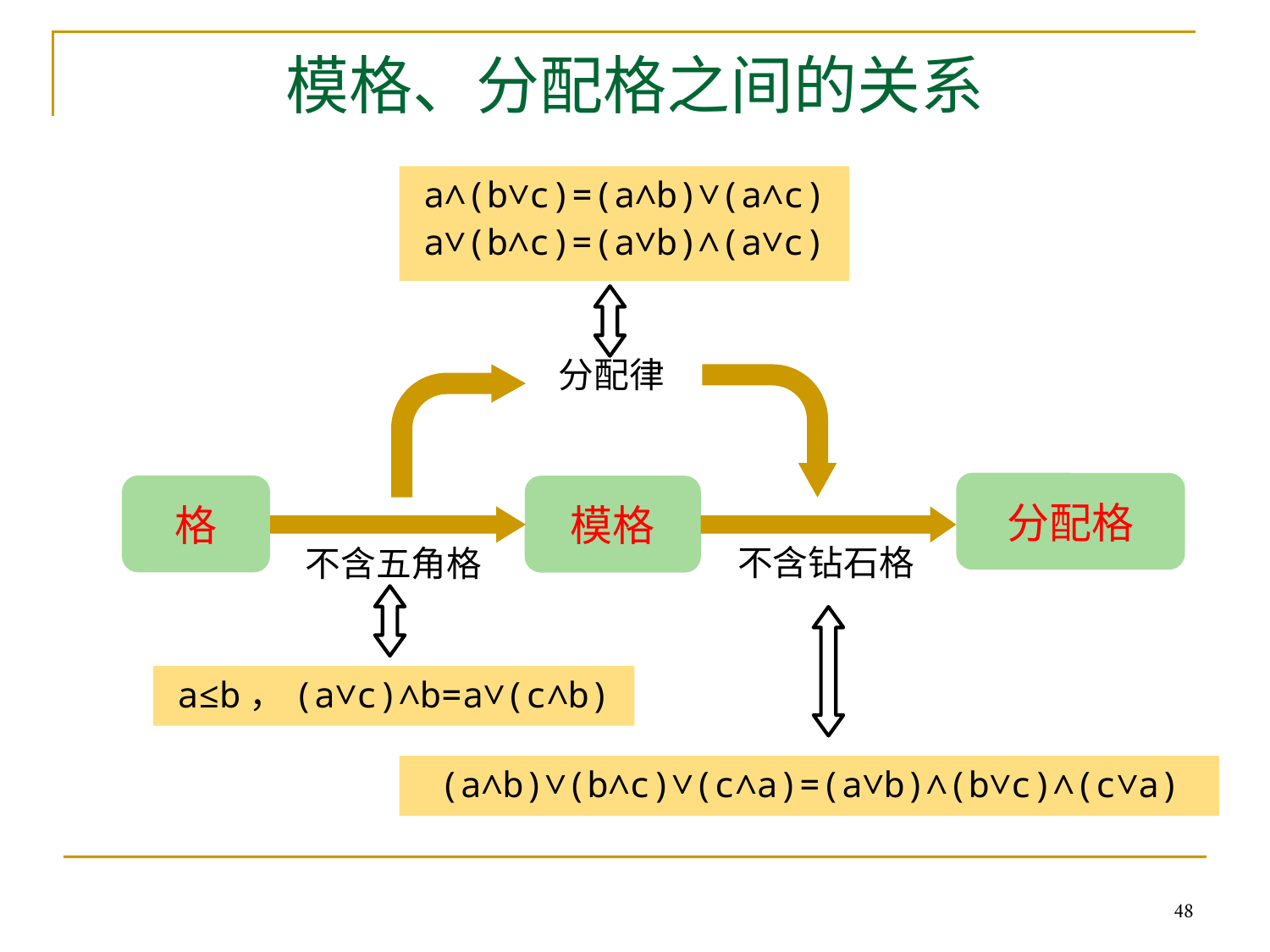

# 模格、分配格之间的关系
a∧(b∨c)=(a∧b)∨(a∧c)
a∨(b∧c)=(a∨b)∧(a∨c)

分配律

分配格
格
模格

不含钻石格
不含五角格

a≤b，(a∨c)∧b=a∨(c∧b)

(a∧b)∨(b∧c)∨(c∧a)=(a∨b)∧(b∨c)∧(c∨a)
48